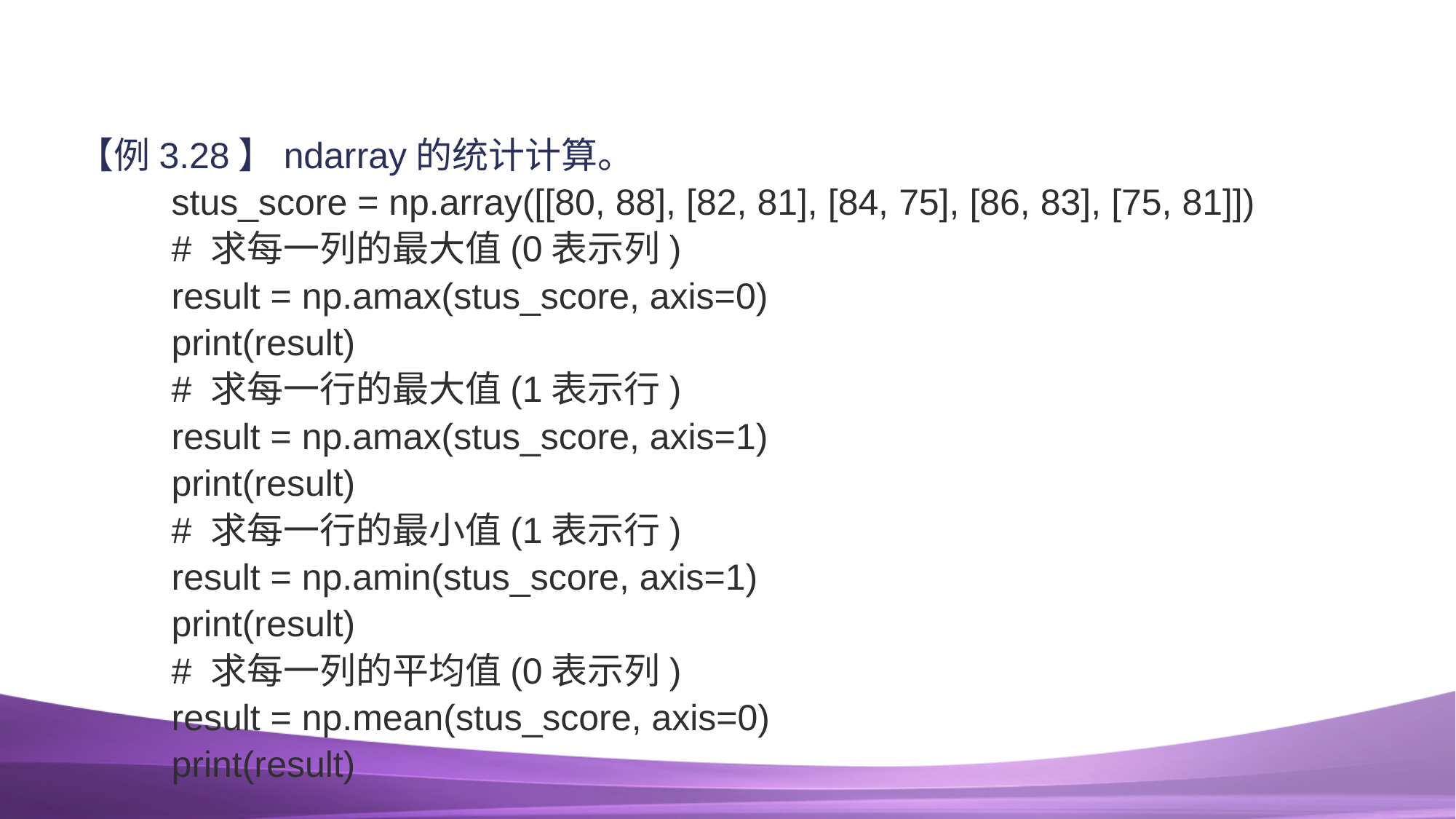

#
【例3.28】ndarray的统计计算。
stus_score = np.array([[80, 88], [82, 81], [84, 75], [86, 83], [75, 81]])
# 求每一列的最大值(0表示列)
result = np.amax(stus_score, axis=0)
print(result)
# 求每一行的最大值(1表示行)
result = np.amax(stus_score, axis=1)
print(result)
# 求每一行的最小值(1表示行)
result = np.amin(stus_score, axis=1)
print(result)
# 求每一列的平均值(0表示列)
result = np.mean(stus_score, axis=0)
print(result)